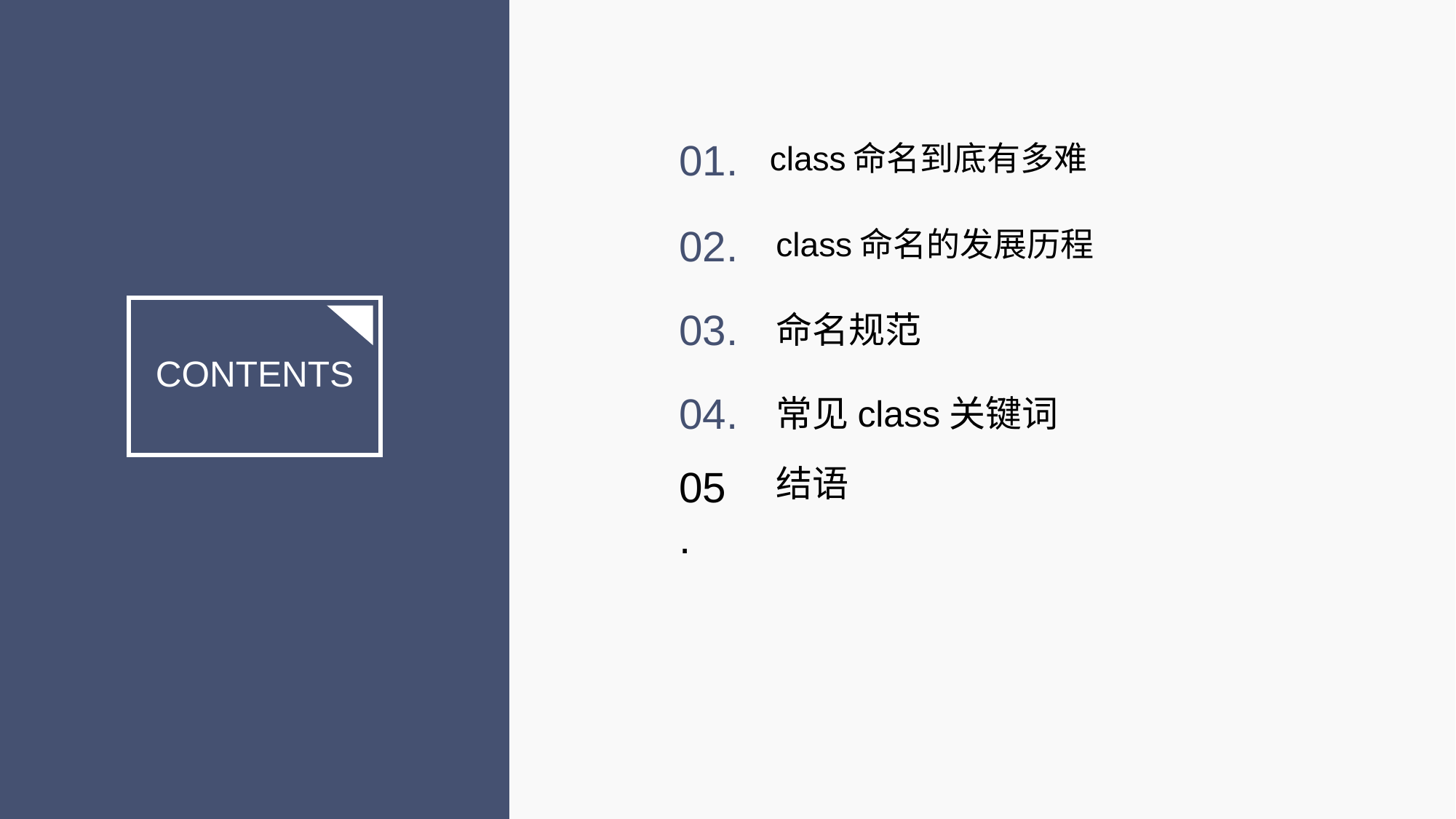

01.
class命名到底有多难
02.
class命名的发展历程
03.

命名规范

CONTENTS
04.
常见class关键词
05.
结语